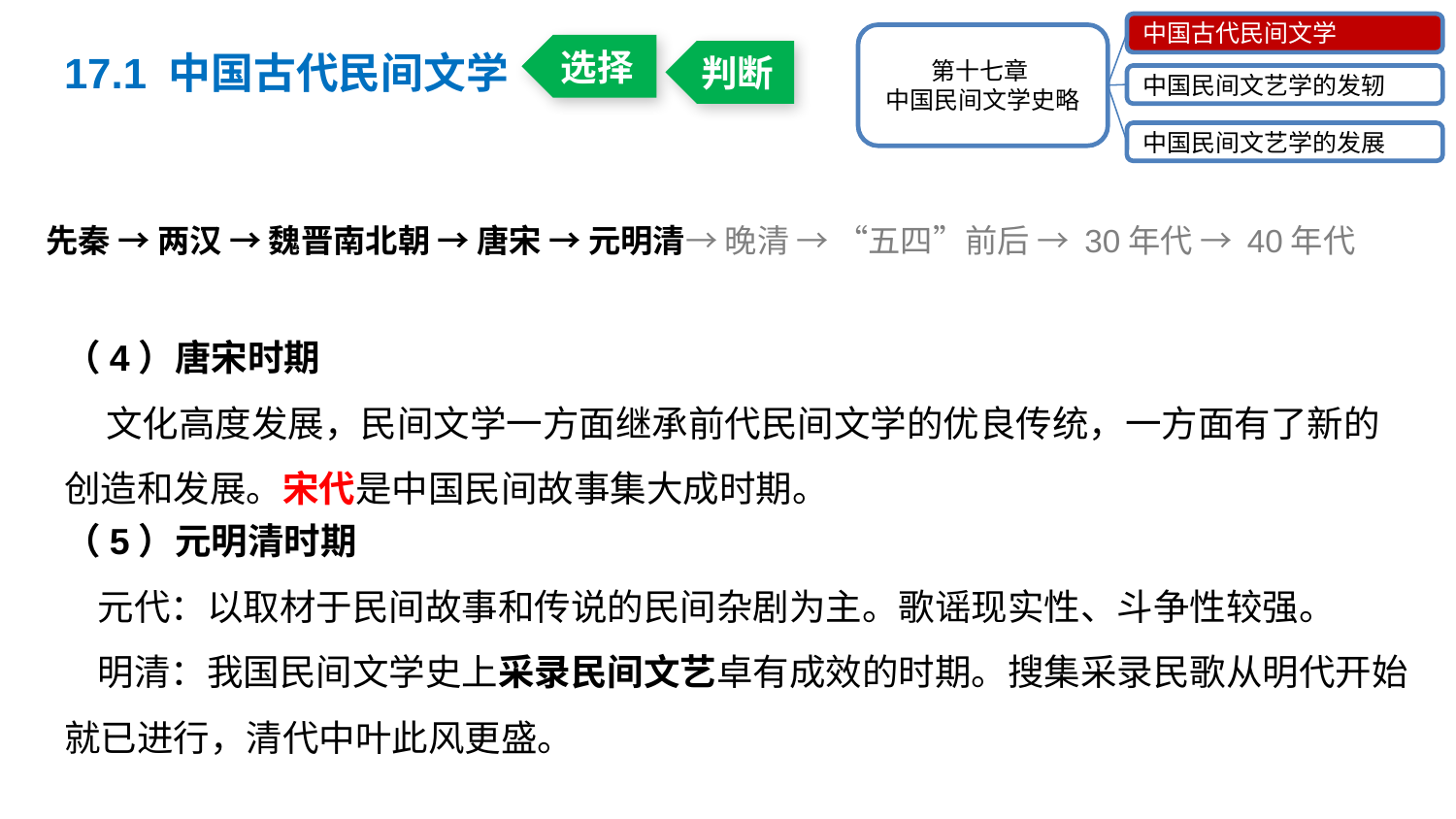

中国古代民间文学
第十七章
中国民间文学史略
中国民间文艺学的发轫
中国民间文艺学的发展
17.1 中国古代民间文学
选择
判断
先秦 → 两汉 → 魏晋南北朝 → 唐宋 → 元明清→ 晚清 → “五四”前后 → 30年代 → 40年代
（4）唐宋时期
    文化高度发展，民间文学一方面继承前代民间文学的优良传统，一方面有了新的创造和发展。宋代是中国民间故事集大成时期。
（5）元明清时期
   元代：以取材于民间故事和传说的民间杂剧为主。歌谣现实性、斗争性较强。
   明清：我国民间文学史上采录民间文艺卓有成效的时期。搜集采录民歌从明代开始就已进行，清代中叶此风更盛。